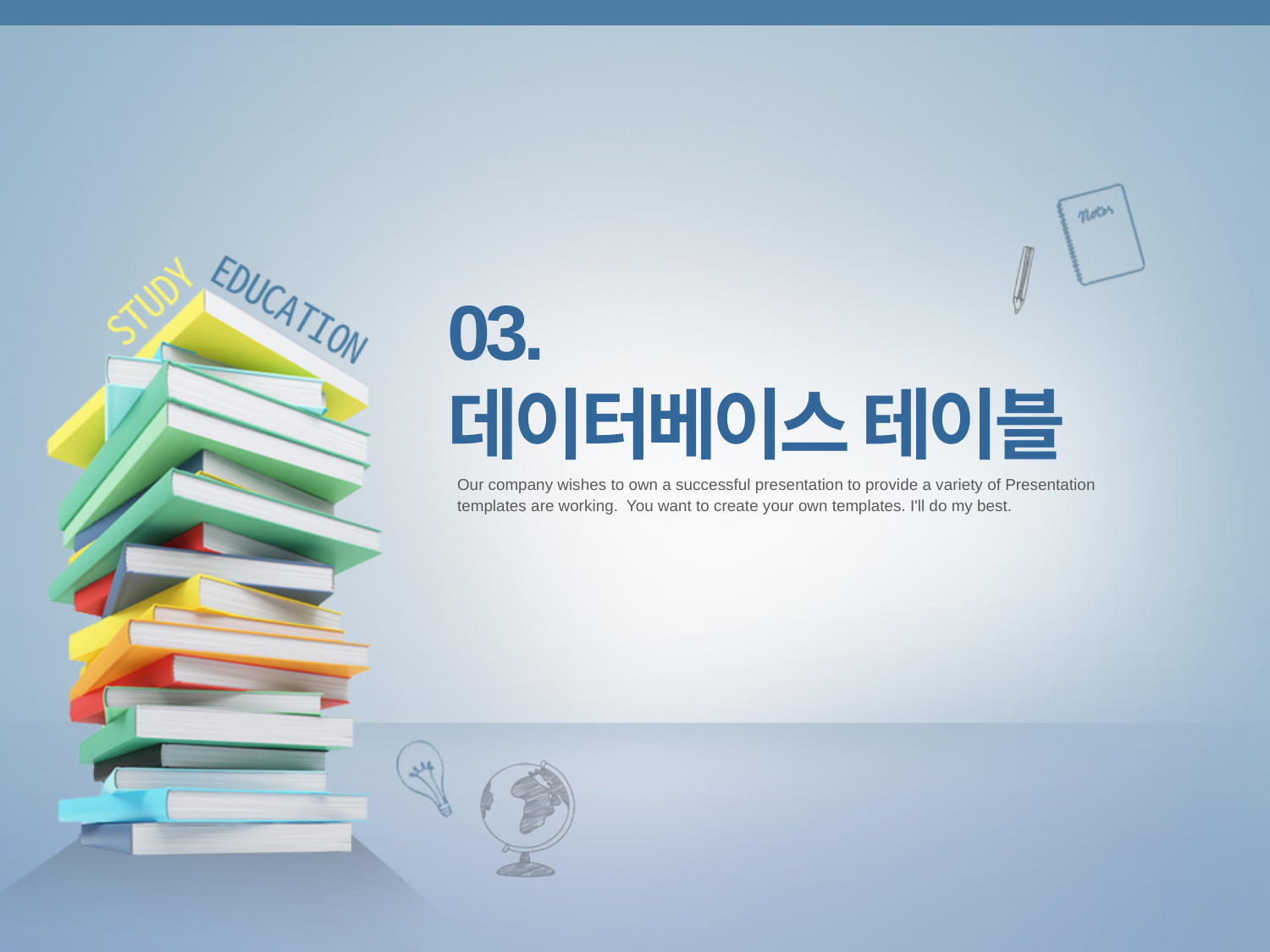

# 03. 데이터베이스 테이블
Our company wishes to own a successful presentation to provide a variety of Presentation
templates are working.  You want to create your own templates. I'll do my best.